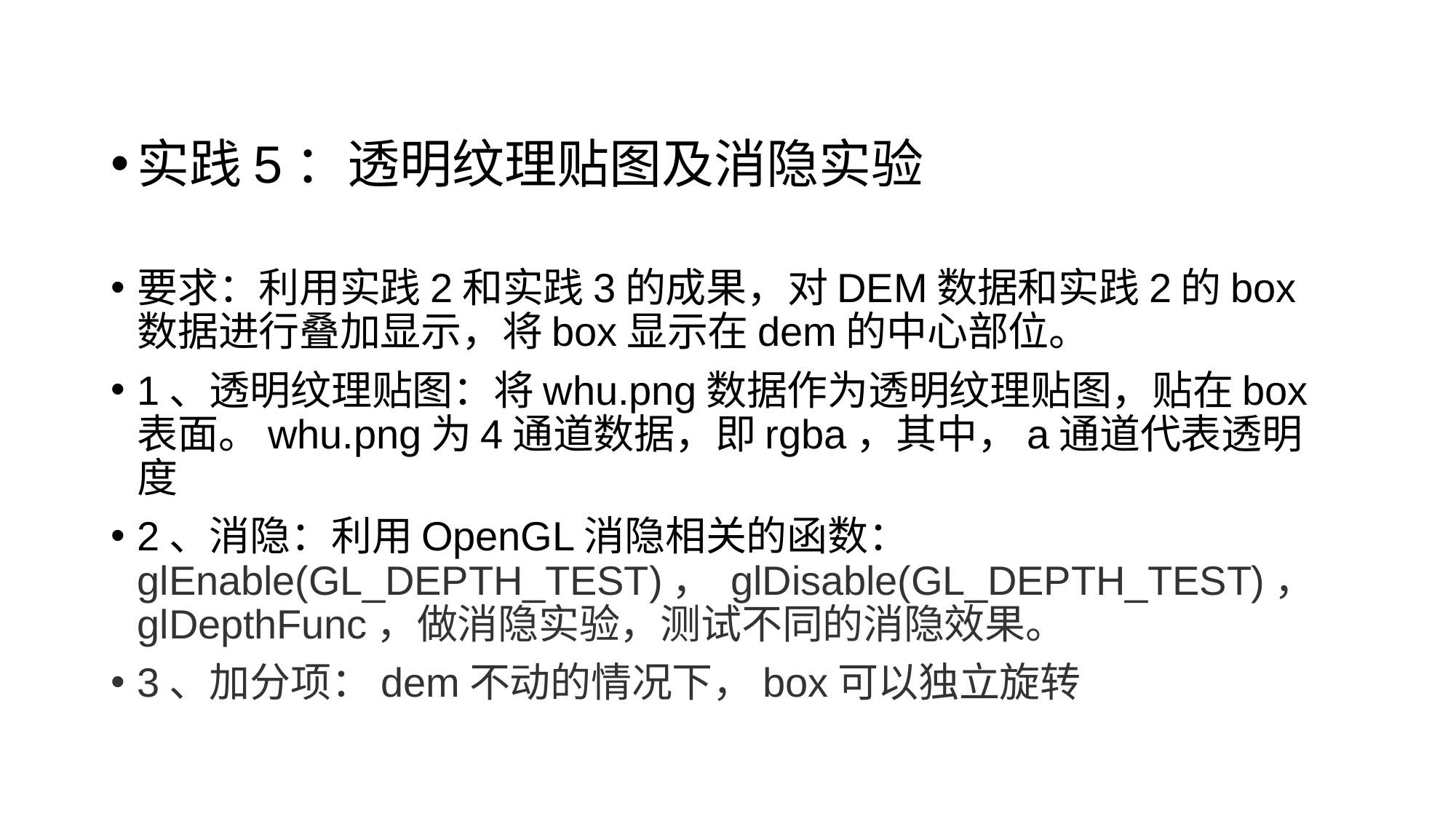

实践5：透明纹理贴图及消隐实验

要求：利用实践2和实践3的成果，对DEM数据和实践2的box数据进行叠加显示，将box显示在dem的中心部位。
1、透明纹理贴图：将whu.png数据作为透明纹理贴图，贴在box表面。whu.png为4通道数据，即rgba，其中，a通道代表透明度
2、消隐：利用OpenGL消隐相关的函数：glEnable(GL_DEPTH_TEST)， glDisable(GL_DEPTH_TEST)，glDepthFunc，做消隐实验，测试不同的消隐效果。
3、加分项：dem不动的情况下，box可以独立旋转